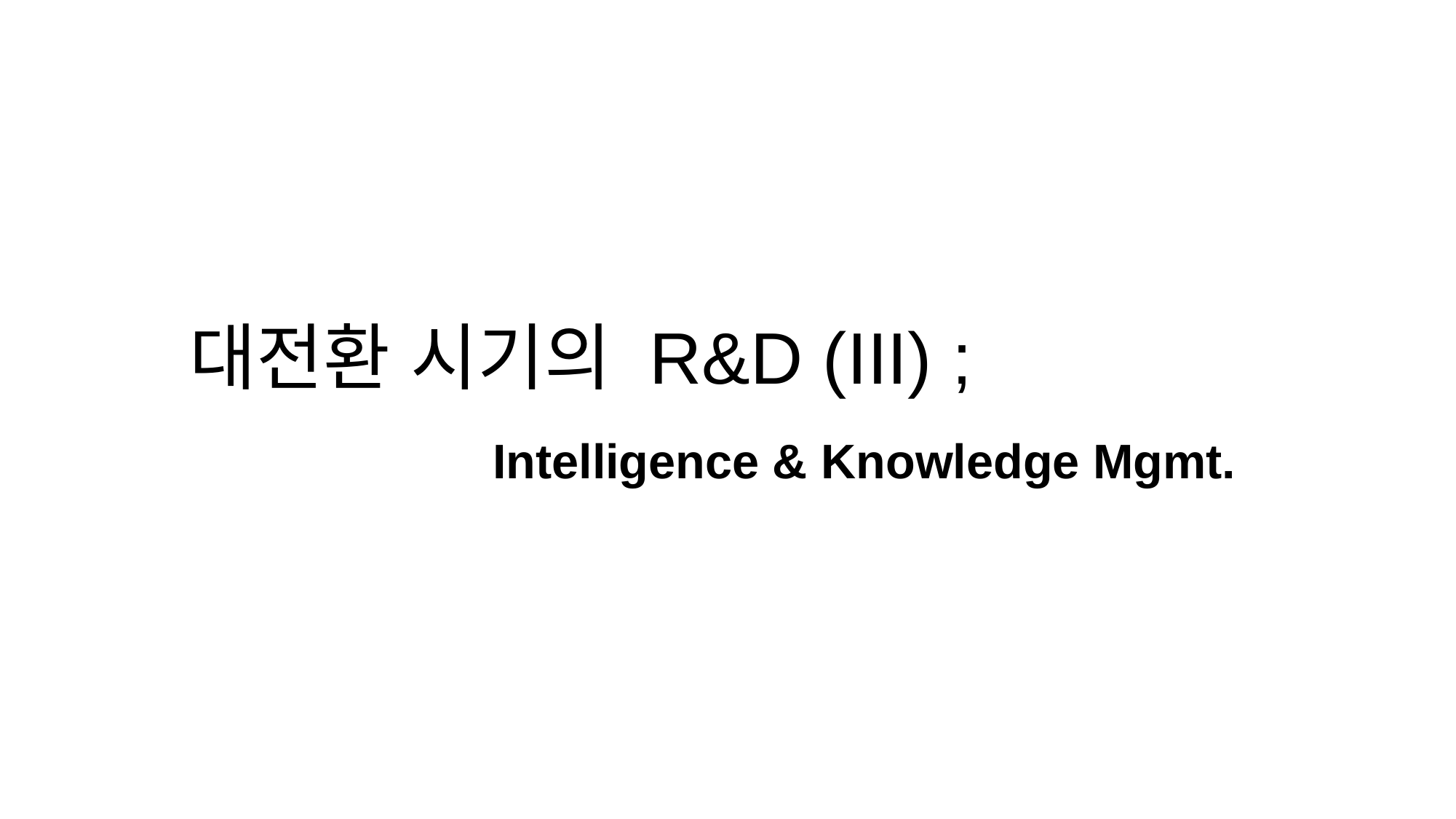

# 대전환 시기의 R&D (III) ; Intelligence & Knowledge Mgmt.